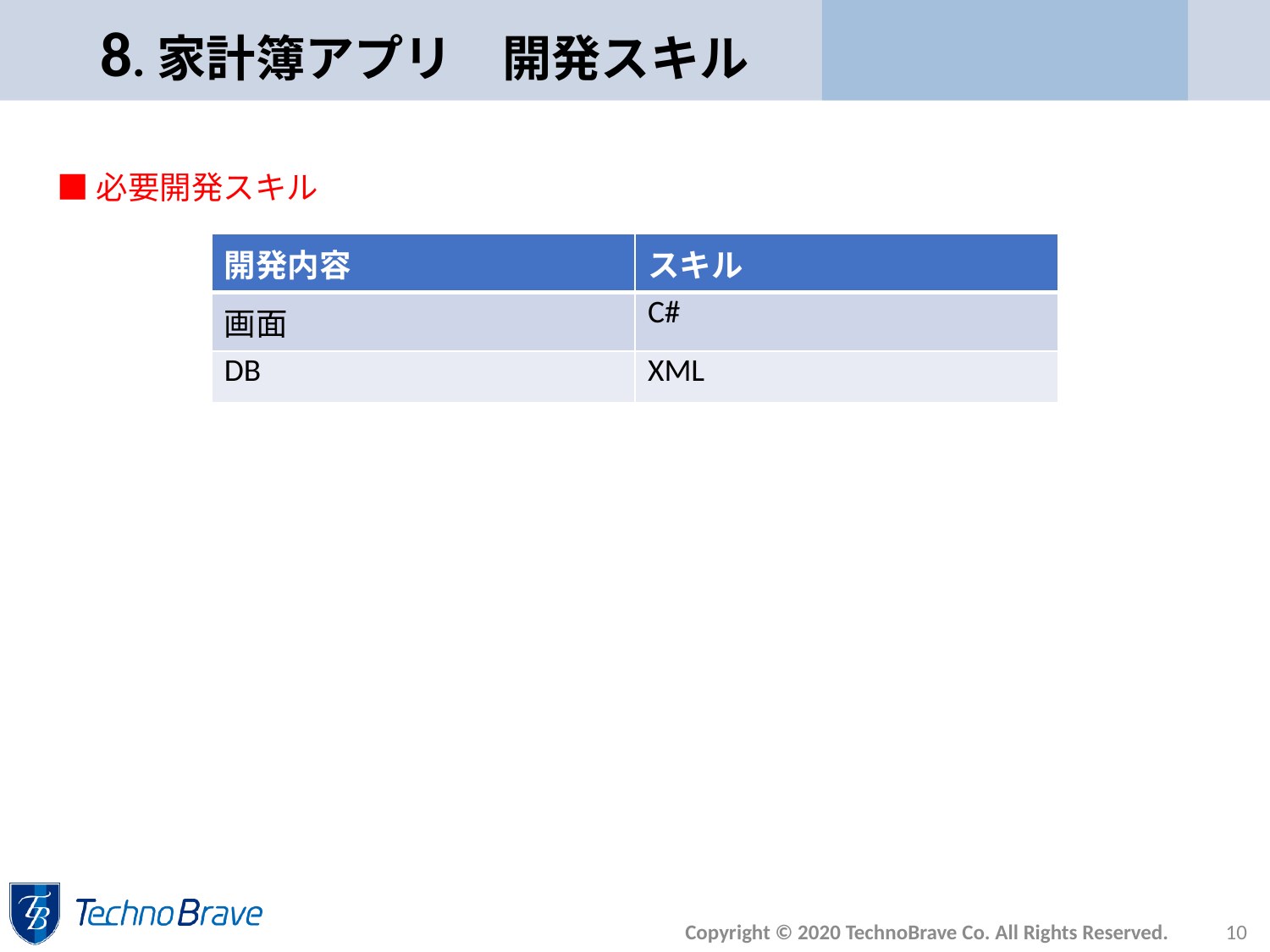

# 8.家計簿アプリ　開発スキル
■必要開発スキル
| 開発内容 | スキル |
| --- | --- |
| 画面 | C# |
| DB | XML |

Copyright © 2020 TechnoBrave Co. All Rights Reserved.
10